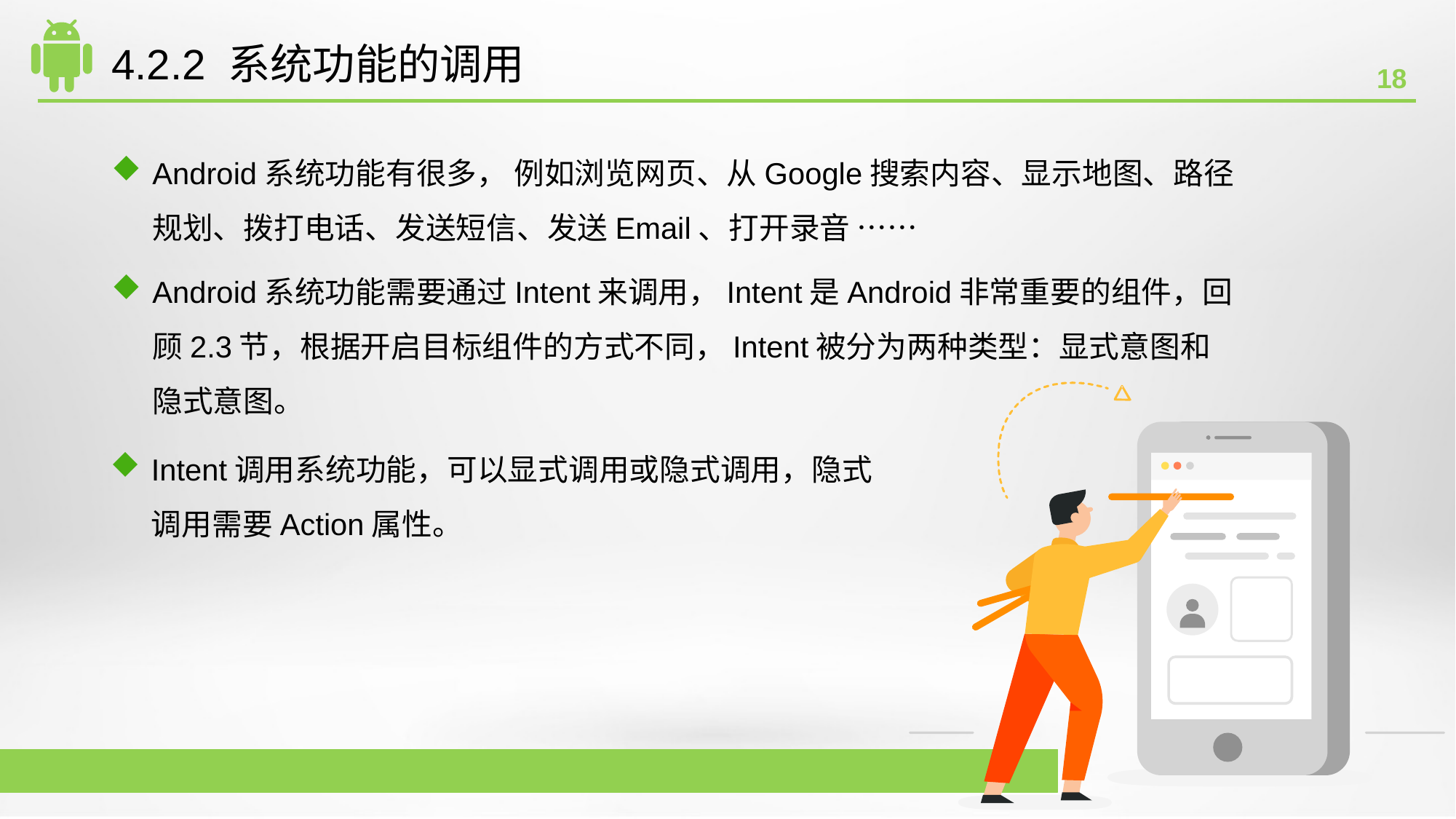

# 4.2.2 系统功能的调用
Android系统功能有很多， 例如浏览网页、从Google搜索内容、显示地图、路径规划、拨打电话、发送短信、发送Email、打开录音 ……
Android系统功能需要通过Intent来调用，Intent是Android非常重要的组件，回顾2.3节，根据开启目标组件的方式不同，Intent被分为两种类型：显式意图和隐式意图。

Intent调用系统功能，可以显式调用或隐式调用，隐式调用需要Action属性。